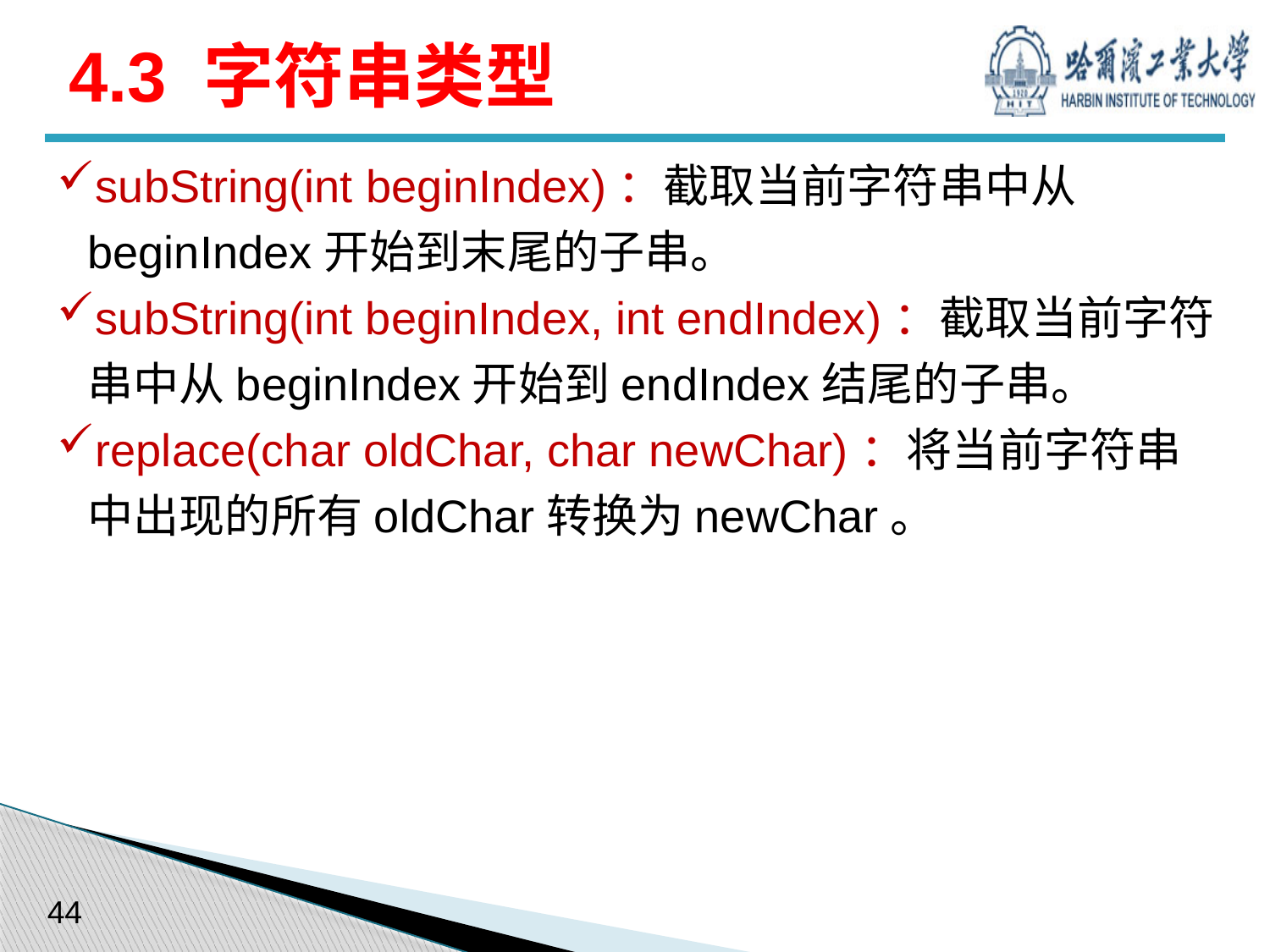

# 4.3 字符串类型
subString(int beginIndex)：截取当前字符串中从beginIndex开始到末尾的子串。
subString(int beginIndex, int endIndex)：截取当前字符串中从beginIndex开始到endIndex结尾的子串。
replace(char oldChar, char newChar)：将当前字符串中出现的所有oldChar转换为newChar。